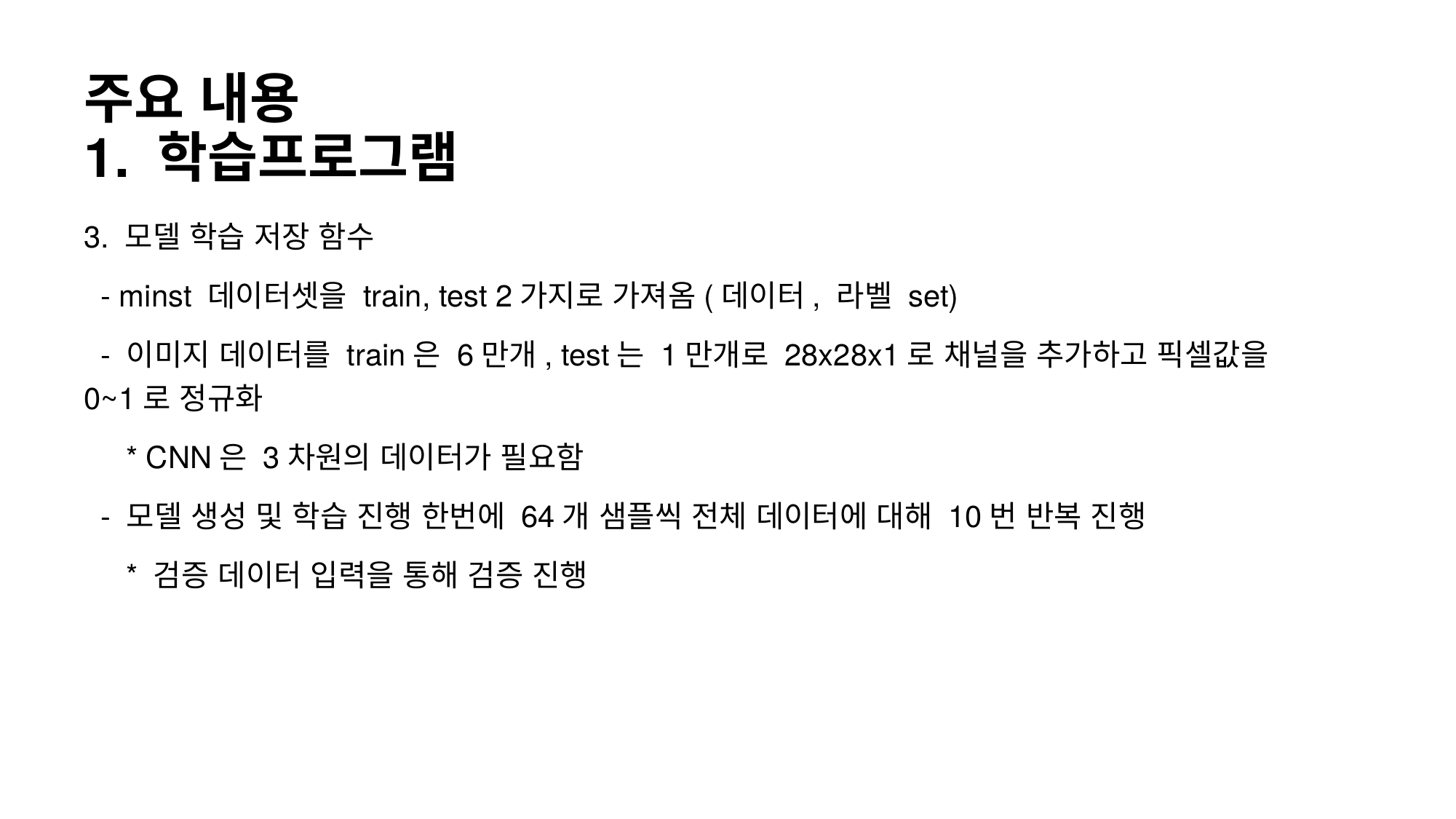

# 주요 내용 1. 학습프로그램

3. 모델 학습 저장 함수
  - minst 데이터셋을 train, test 2가지로 가져옴(데이터, 라벨 set)
  - 이미지 데이터를 train은 6만개, test는 1만개로 28x28x1로 채널을 추가하고 픽셀값을 0~1로 정규화
     * CNN은 3차원의 데이터가 필요함
  - 모델 생성 및 학습 진행 한번에 64개 샘플씩 전체 데이터에 대해 10번 반복 진행
     * 검증 데이터 입력을 통해 검증 진행